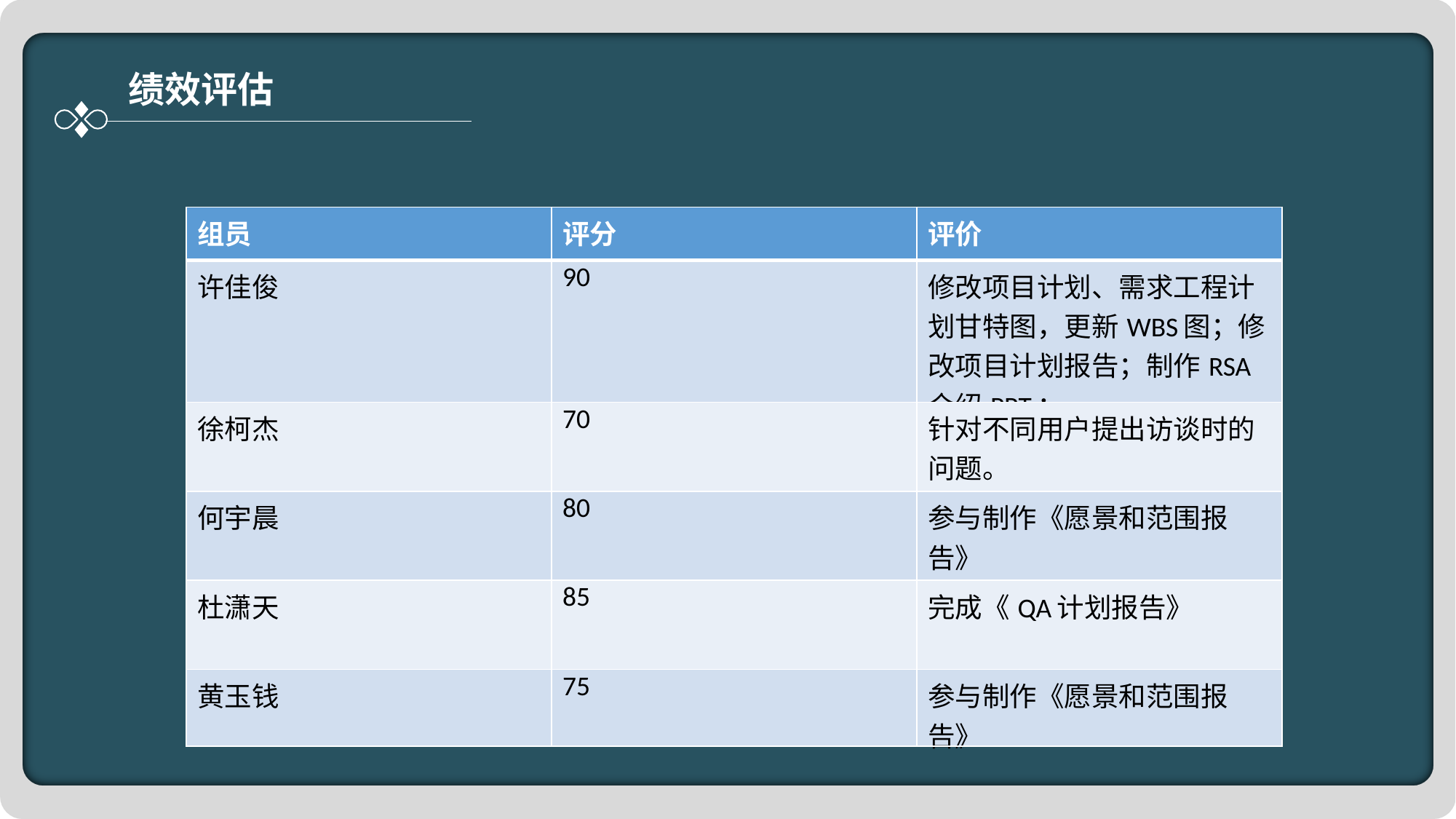

绩效评估

| 组员 | 评分 | 评价 |
| --- | --- | --- |
| 许佳俊 | 90 | 修改项目计划、需求工程计划甘特图，更新WBS图；修改项目计划报告；制作RSA介绍PPT； |
| 徐柯杰 | 70 | 针对不同用户提出访谈时的问题。 |
| 何宇晨 | 80 | 参与制作《愿景和范围报告》 |
| 杜潇天 | 85 | 完成《QA计划报告》 |
| 黄玉钱 | 75 | 参与制作《愿景和范围报告》 |